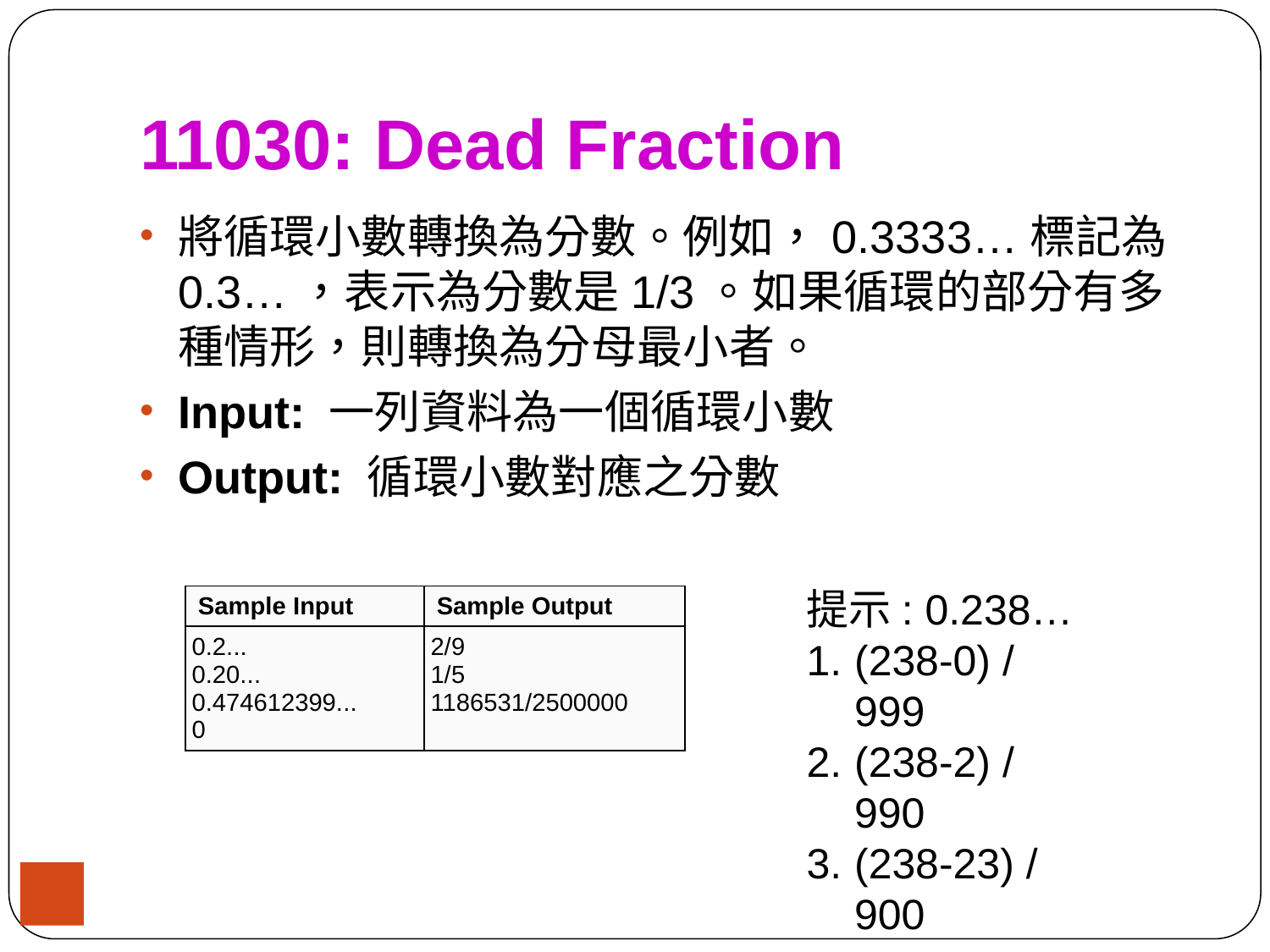

# 11030: Dead Fraction
將循環小數轉換為分數。例如，0.3333…標記為0.3…，表示為分數是1/3。如果循環的部分有多種情形，則轉換為分母最小者。
Input: 一列資料為一個循環小數
Output: 循環小數對應之分數
提示: 0.238…
(238-0) / 999
(238-2) / 990
(238-23) / 900
| Sample Input | Sample Output |
| --- | --- |
| 0.2... 0.20... 0.474612399... 0 | 2/9 1/5 1186531/2500000 |